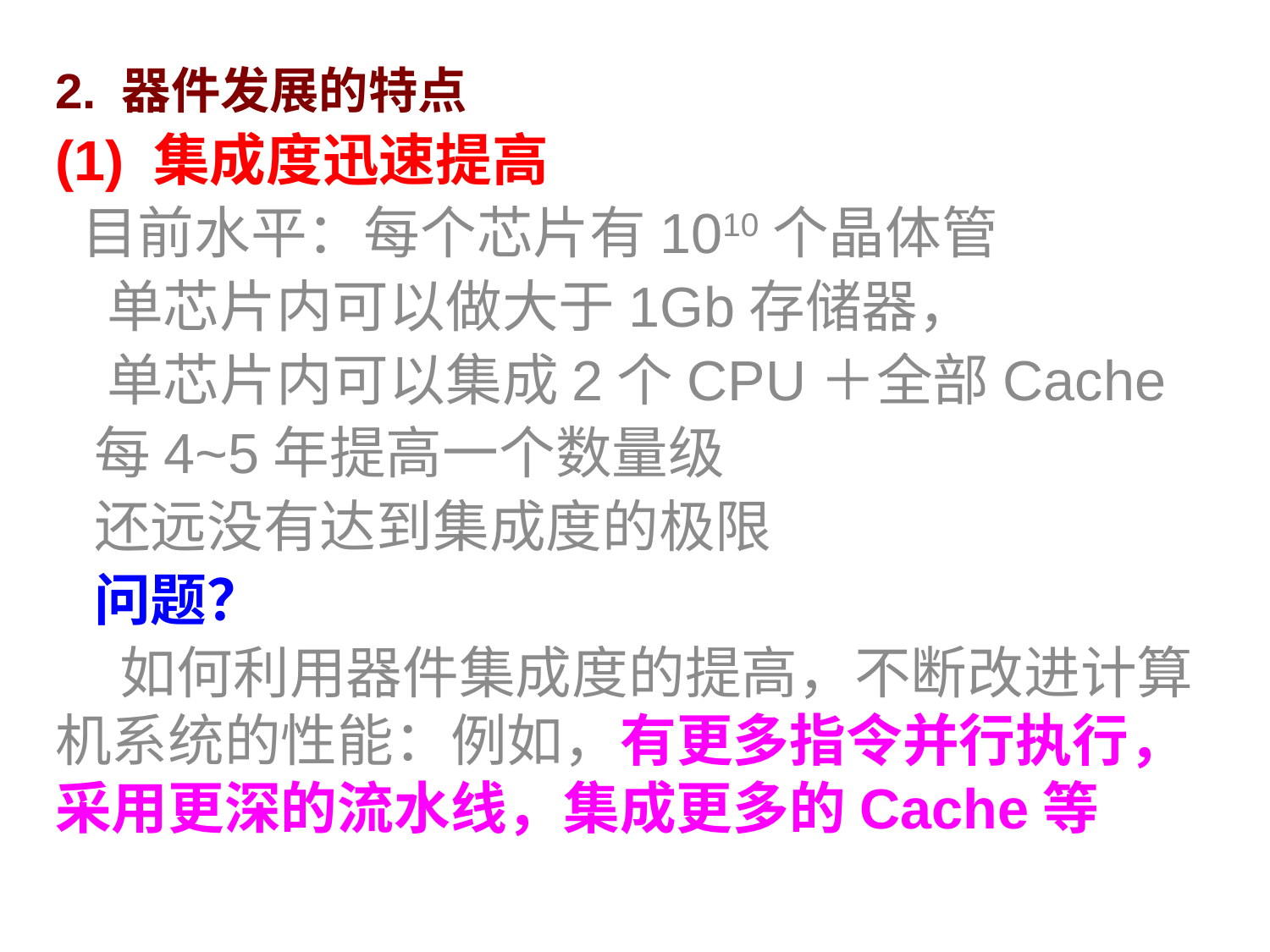

2. 器件发展的特点
(1) 集成度迅速提高
 目前水平：每个芯片有1010个晶体管
   单芯片内可以做大于1Gb存储器，
   单芯片内可以集成2个CPU＋全部Cache
  每4~5年提高一个数量级
  还远没有达到集成度的极限
  问题？
    如何利用器件集成度的提高，不断改进计算机系统的性能：例如，有更多指令并行执行，采用更深的流水线，集成更多的Cache等